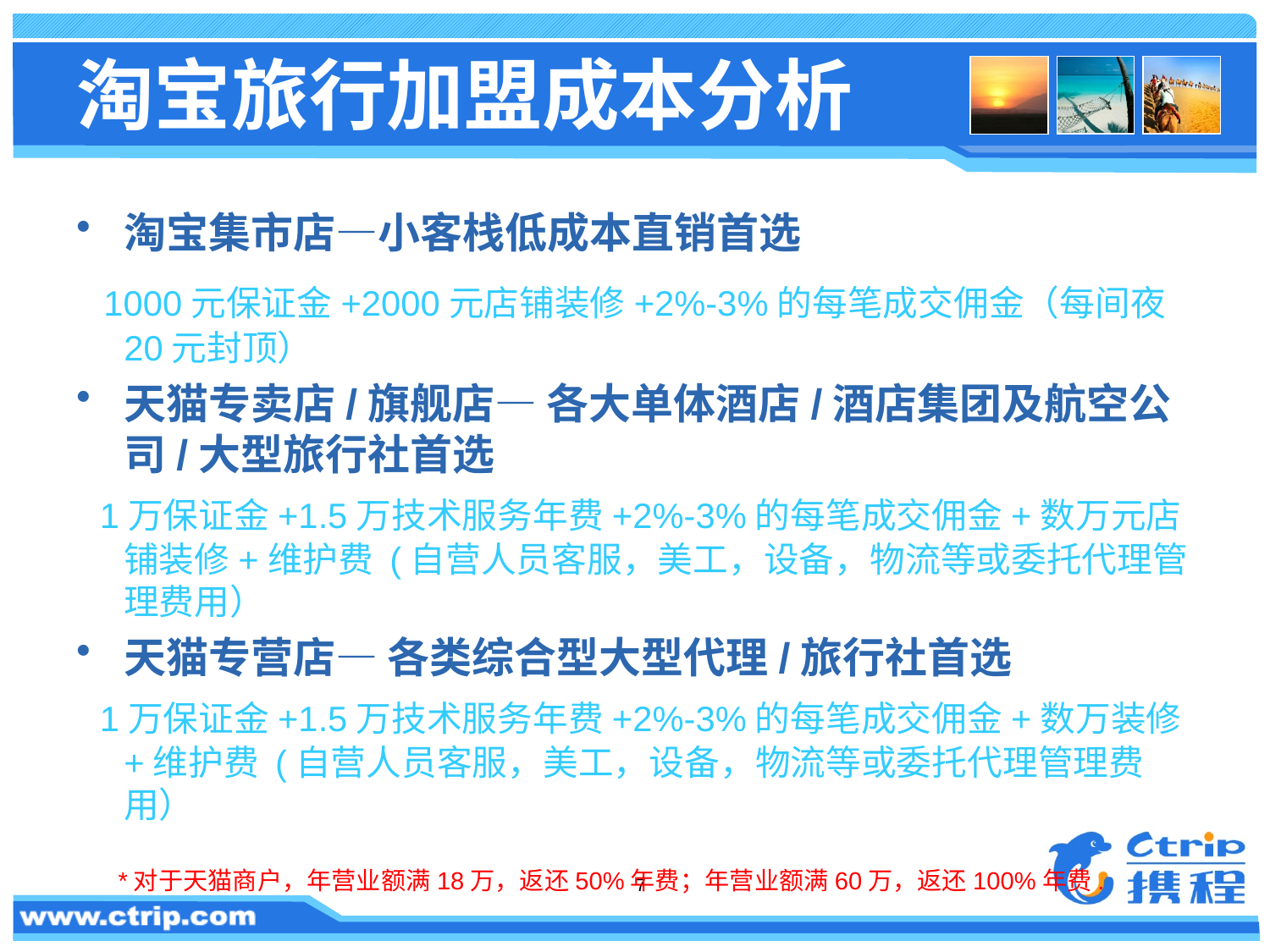

# 淘宝旅行加盟成本分析
淘宝集市店—小客栈低成本直销首选
  1000元保证金+2000元店铺装修+2%-3%的每笔成交佣金（每间夜20元封顶）
天猫专卖店/旗舰店— 各大单体酒店/酒店集团及航空公司/大型旅行社首选
  1万保证金+1.5万技术服务年费+2%-3%的每笔成交佣金+数万元店铺装修+维护费 (自营人员客服，美工，设备，物流等或委托代理管理费用）
天猫专营店— 各类综合型大型代理/旅行社首选
  1万保证金+1.5万技术服务年费+2%-3%的每笔成交佣金+数万装修+维护费 (自营人员客服，美工，设备，物流等或委托代理管理费用）

      *对于天猫商户，年营业额满18万，返还50%年费；年营业额满60万，返还100%年费.

7